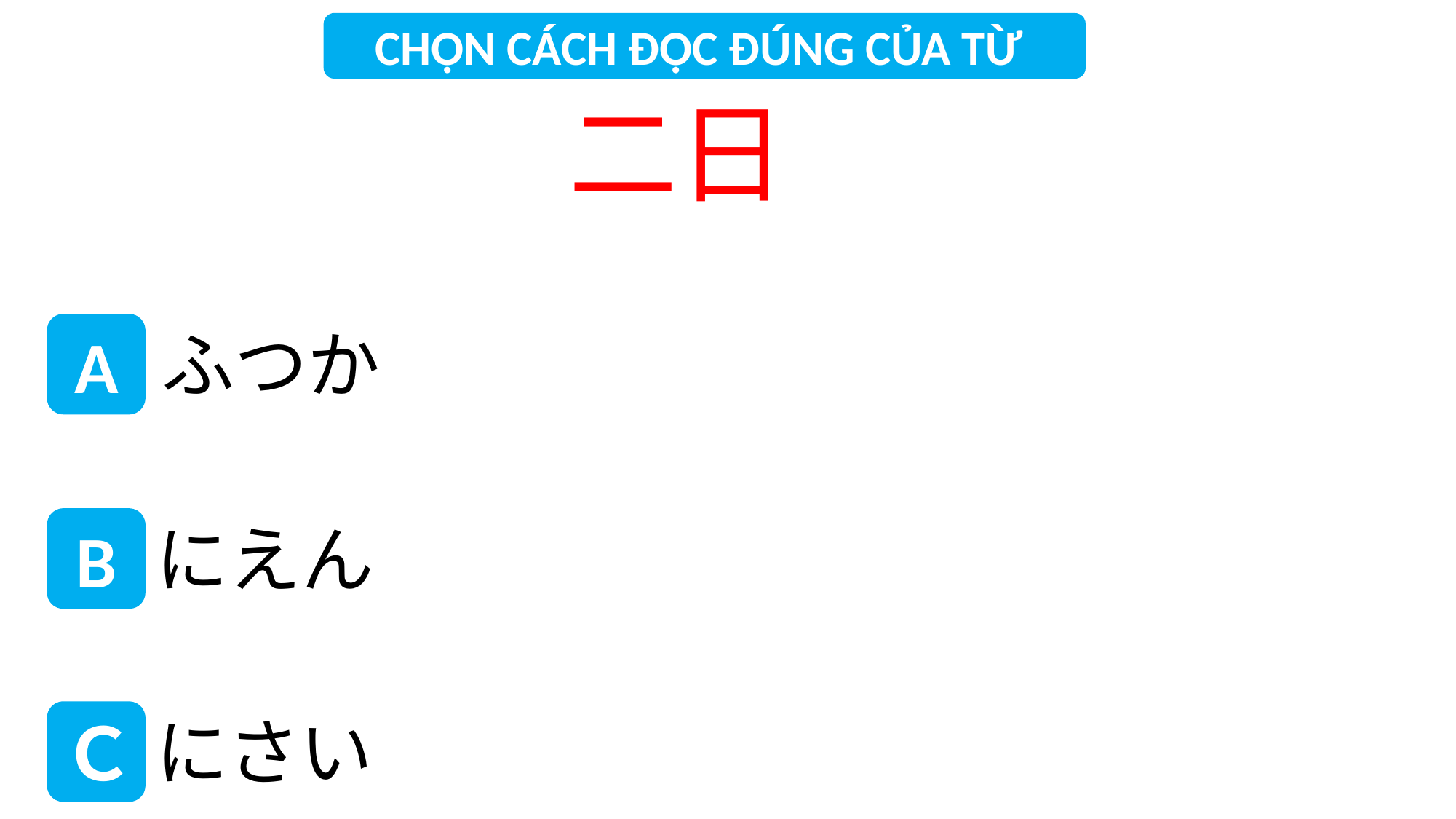

CHỌN CÁCH ĐỌC ĐÚNG CỦA TỪ
二日
ふつか
A
B
にえん
Ｃ
にさい